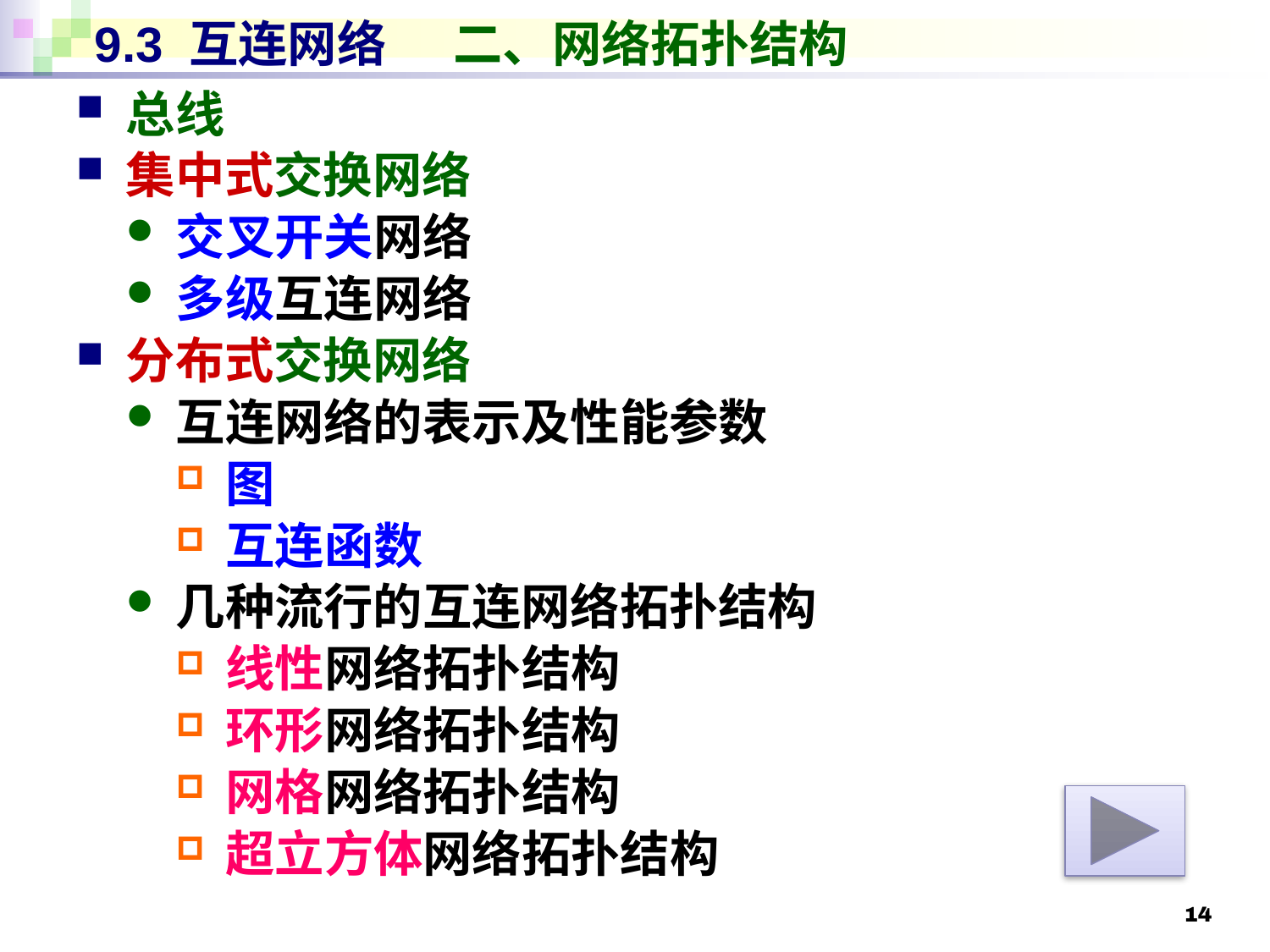

# 9.3 互连网络      二、网络拓扑结构
总线
集中式交换网络
交叉开关网络
多级互连网络
分布式交换网络
互连网络的表示及性能参数
图
互连函数
几种流行的互连网络拓扑结构
线性网络拓扑结构
环形网络拓扑结构
网格网络拓扑结构
超立方体网络拓扑结构

14